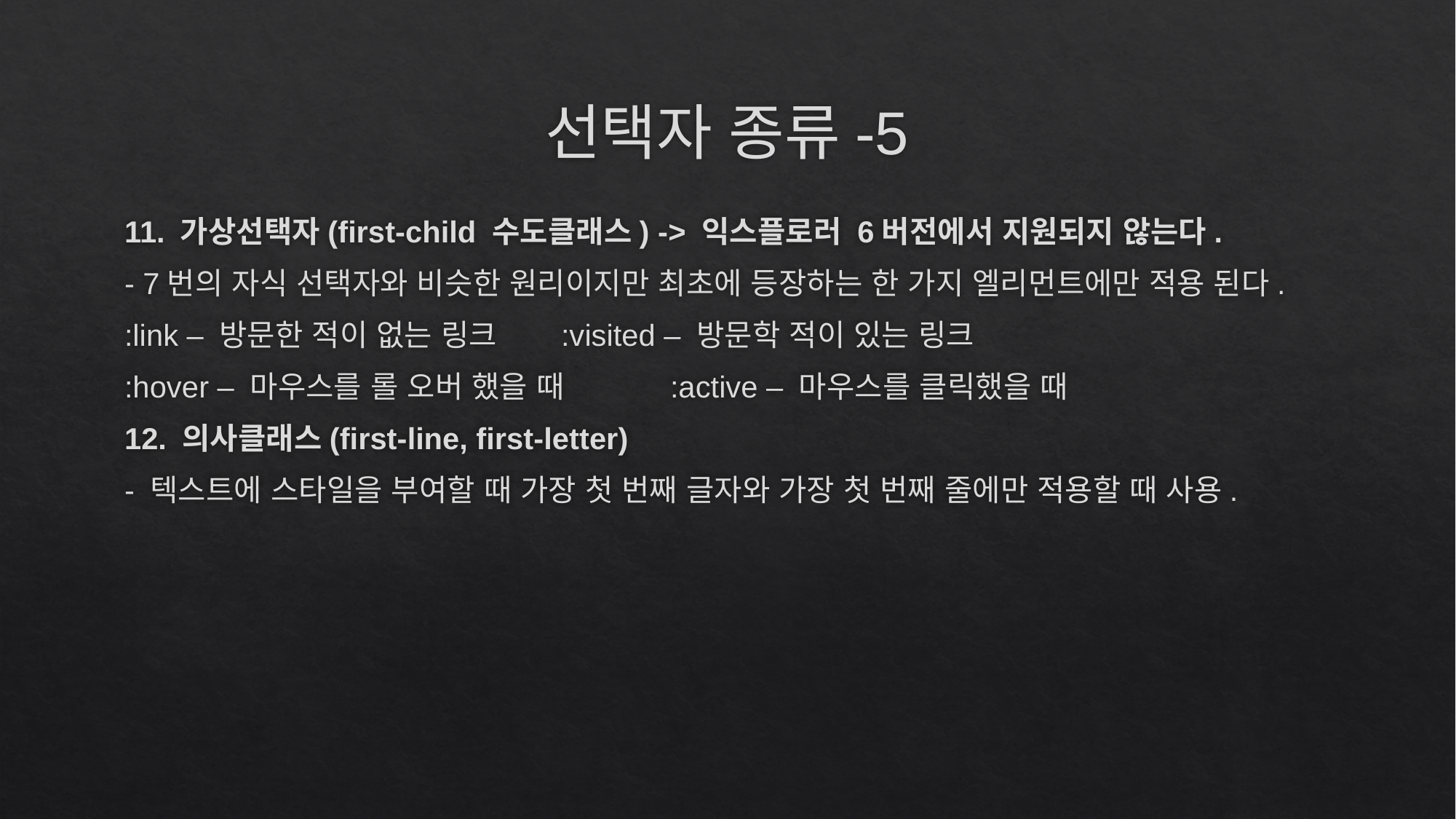

# 선택자 종류-5
11. 가상선택자(first-child 수도클래스) -> 익스플로러 6버전에서 지원되지 않는다.
- 7번의 자식 선택자와 비슷한 원리이지만 최초에 등장하는 한 가지 엘리먼트에만 적용 된다.
:link – 방문한 적이 없는 링크	:visited – 방문학 적이 있는 링크
:hover – 마우스를 롤 오버 했을 때	:active – 마우스를 클릭했을 때
12. 의사클래스(first-line, first-letter)
- 텍스트에 스타일을 부여할 때 가장 첫 번째 글자와 가장 첫 번째 줄에만 적용할 때 사용.